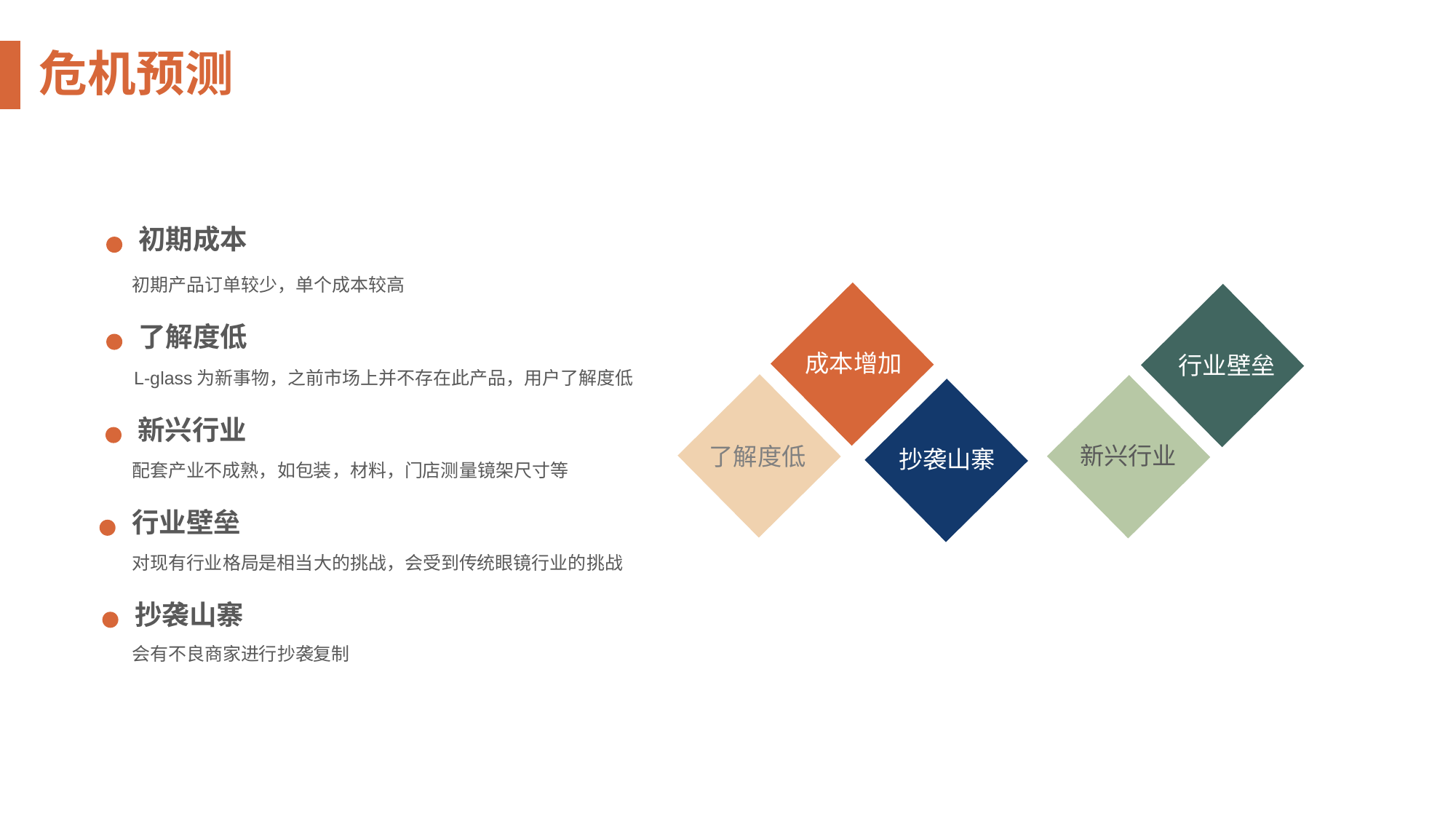

危机预测

初期成本

      初期产品订单较少，单个成本较高

成本增加
行业壁垒
新兴行业
了解度低
抄袭山寨
了解度低

      L-glass为新事物，之前市场上并不存在此产品，用户了解度低
新兴行业

      配套产业不成熟，如包装，材料，门店测量镜架尺寸等
行业壁垒

      对现有行业格局是相当大的挑战，会受到传统眼镜行业的挑战
抄袭山寨

      会有不良商家进行抄袭复制